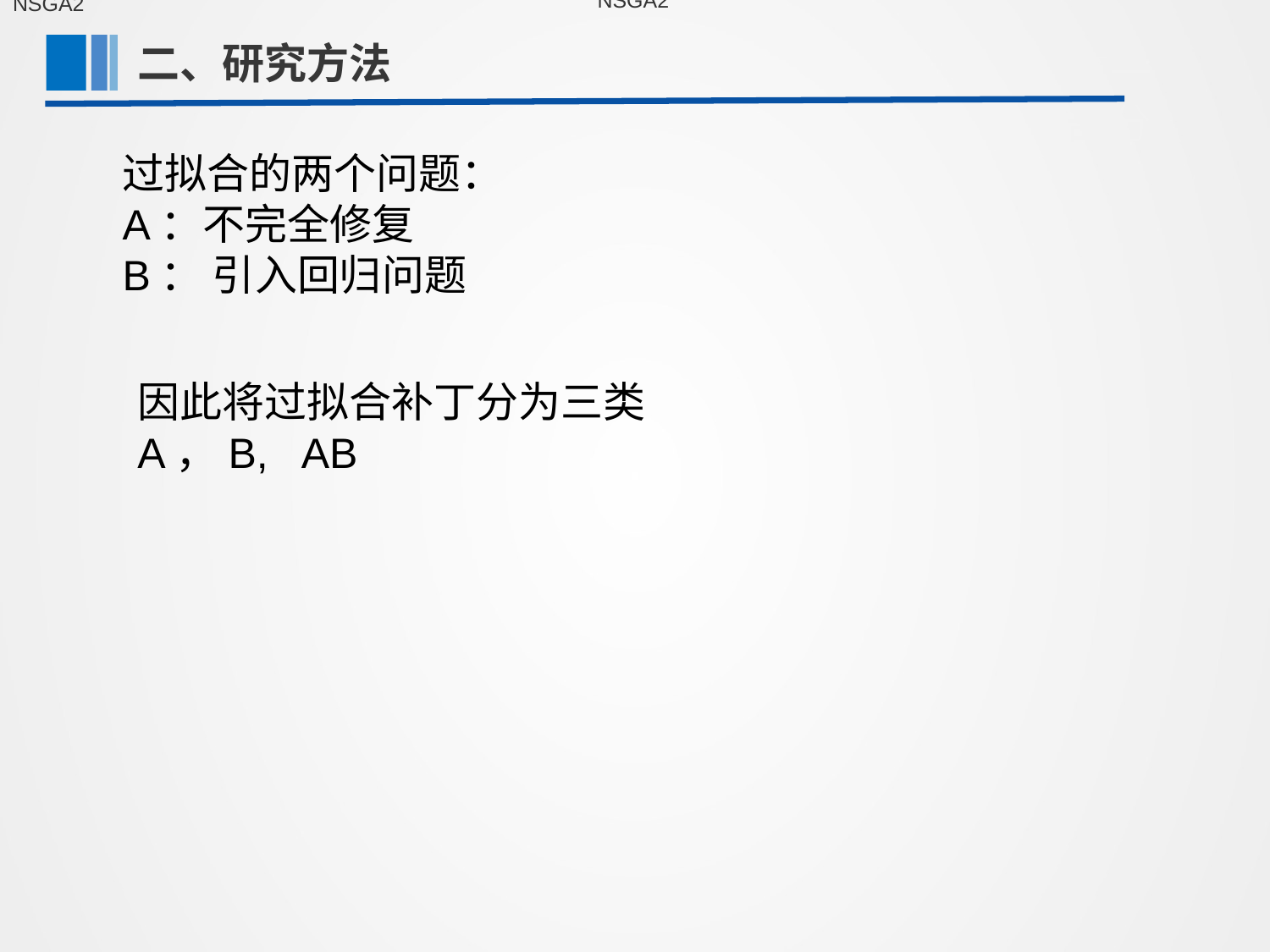

NSGA2
NSGA2
二、研究方法

第一部分
过拟合的两个问题：
A：不完全修复
B： 引入回归问题
因此将过拟合补丁分为三类A，B,   AB